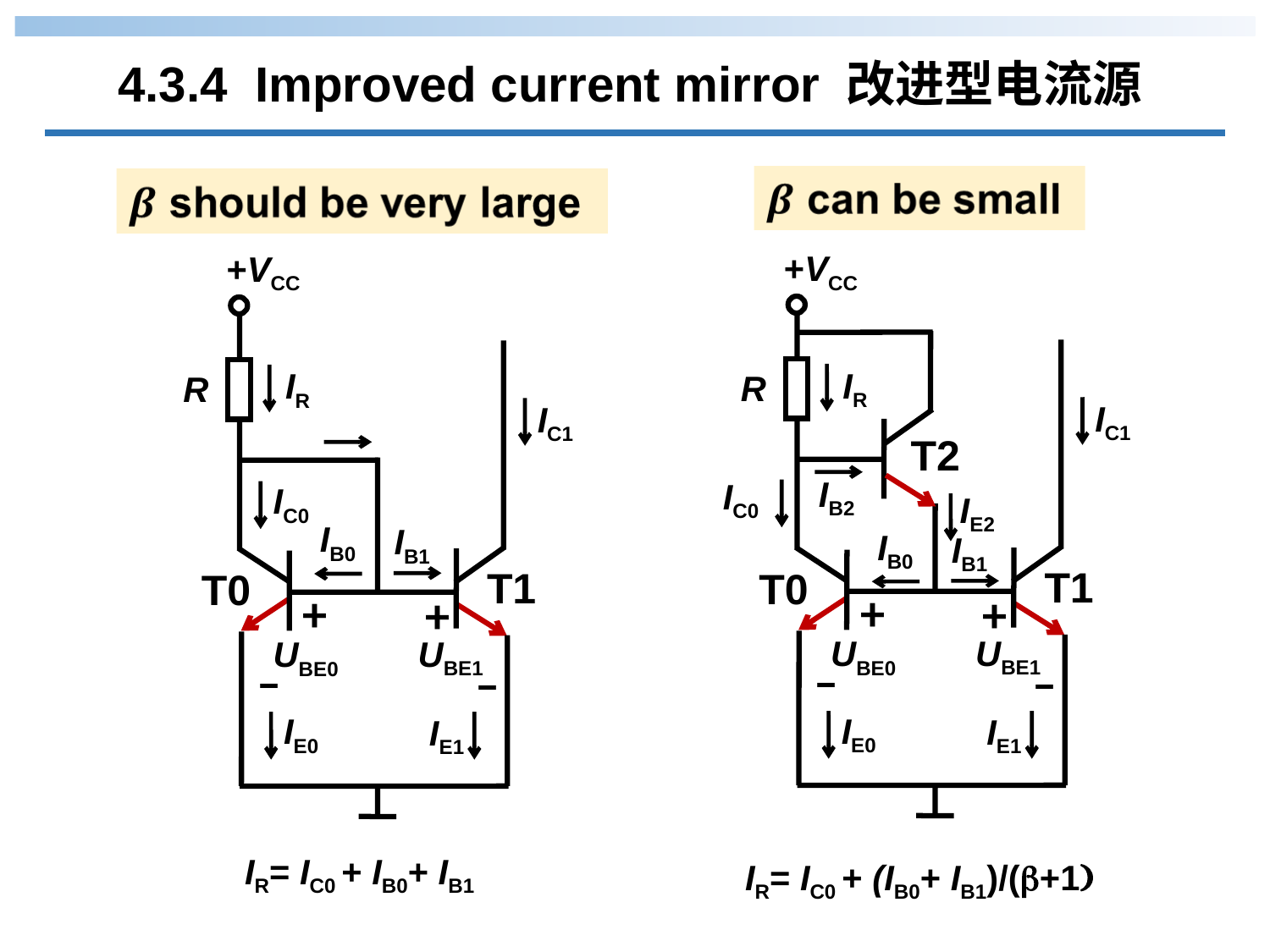

4.3.4  Improved current mirror 改进型电流源

+VCC

+
+

–
–

IR
R
IC1

IC0
IB0
IB1
T1
T0
UBE1
UBE0

IE0
IE1

T2
IB2

IE2

+VCC

+
+

–
–

IR
R
IC1

IC0
IB0
IB1
T1
T0
UBE1
UBE0

IE0
IE1

IR= IC0 + IB0+ IB1
IR= IC0 + (IB0+ IB1)/(β+1)